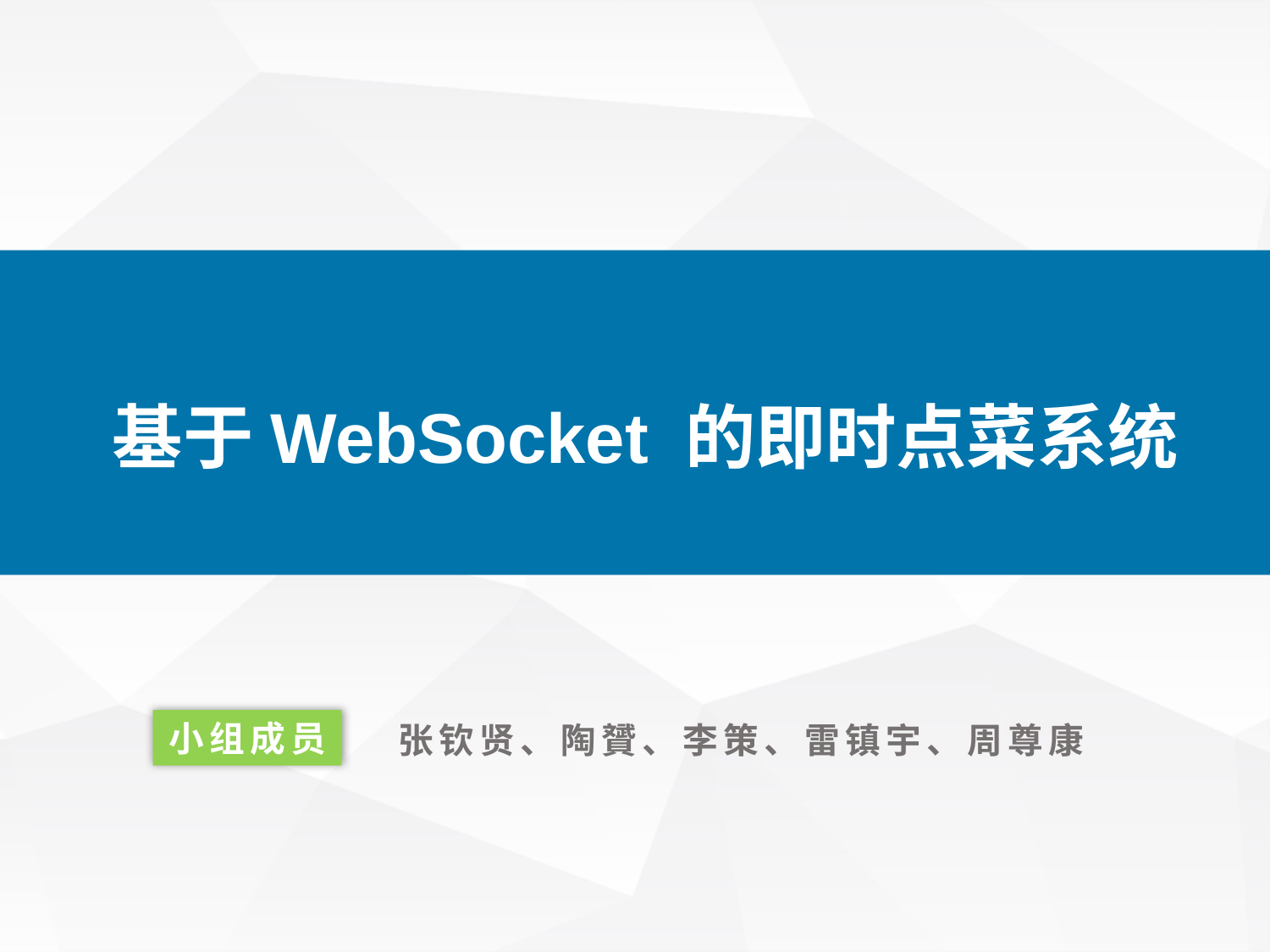

基于WebSocket 的即时点菜系统
我们毕业啦
其实是答辩的标题地方
小组成员
张钦贤、陶贇、李策、雷镇宇、周尊康